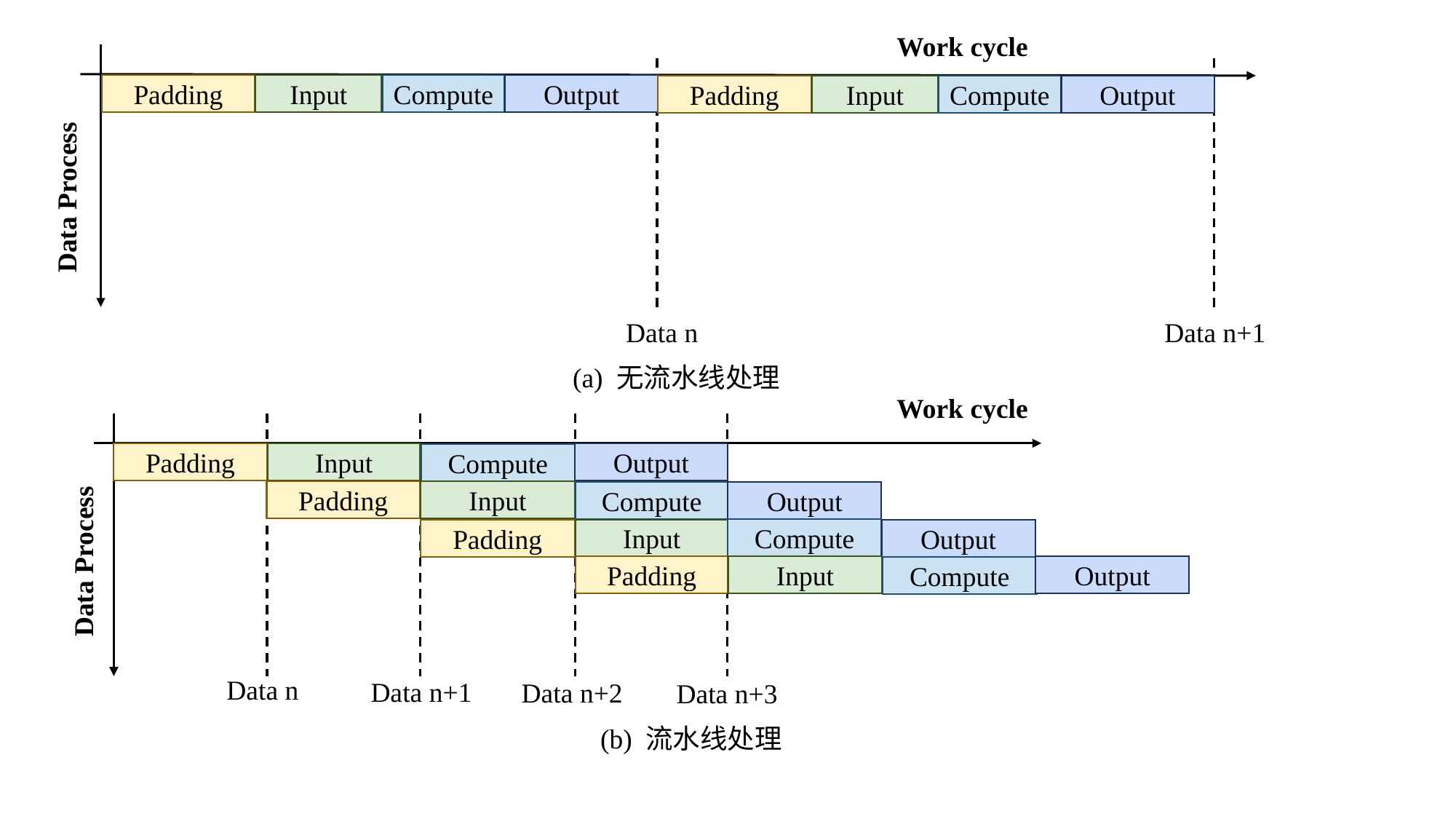

Work cycle
Output
Compute
Padding
Input
Output
Padding
Input
Compute
Data Process
Data n
Data n+1
(a) 无流水线处理
Work cycle
Output
Padding
Input
Compute
Data Process
Padding
Input
Compute
Output
Compute
Output
Padding
Input
Padding
Output
Input
Compute
Data n
Data n+1
Data n+2
Data n+3
(b) 流水线处理